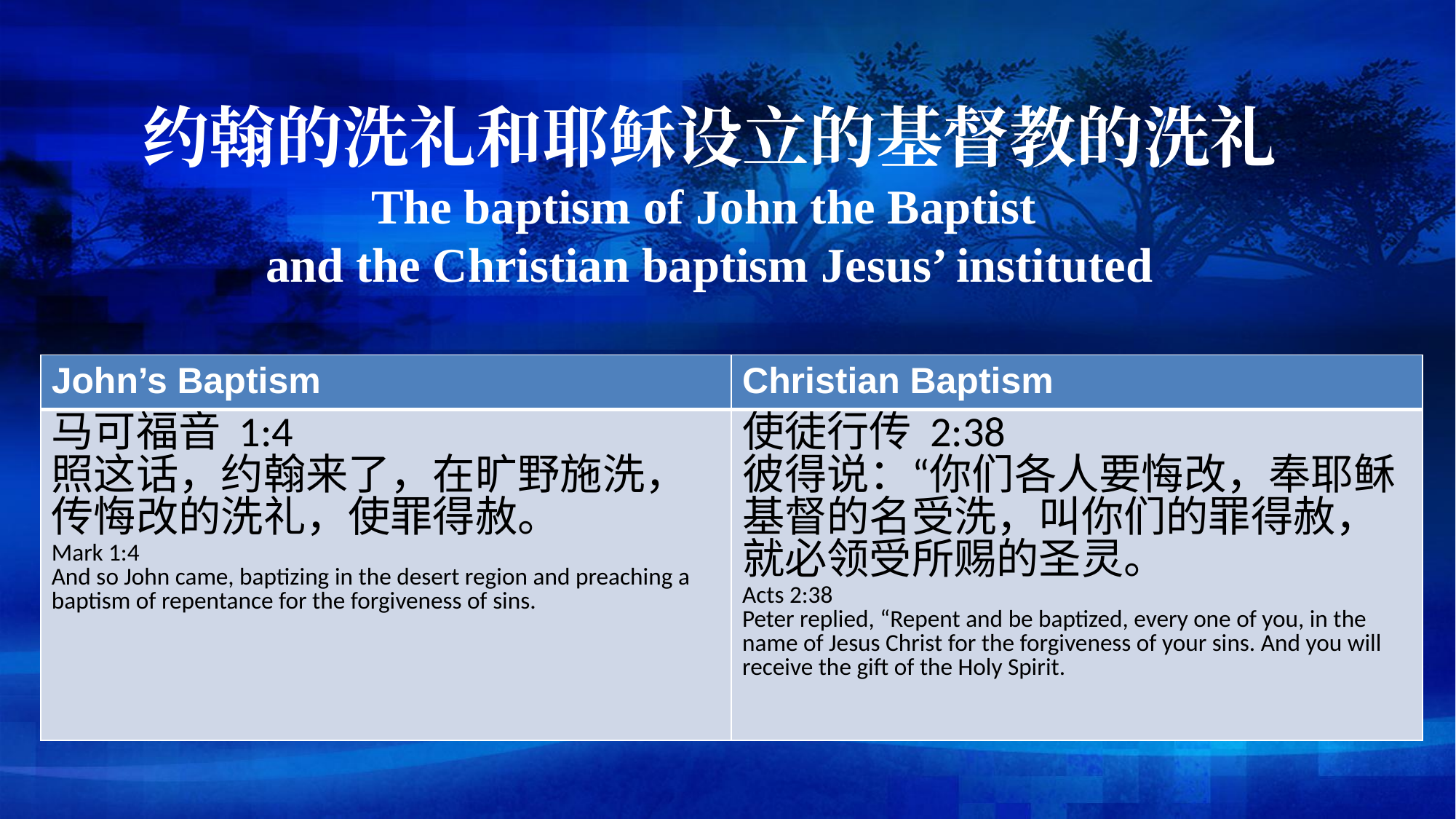

约翰的洗礼和耶稣设立的基督教的洗礼
The baptism of John the Baptist
and the Christian baptism Jesus’ instituted
| John’s Baptism | Christian Baptism |
| --- | --- |
| 马可福音 1:4 照这话，约翰来了，在旷野施洗，传悔改的洗礼，使罪得赦。 Mark 1:4 And so John came, baptizing in the desert region and preaching a baptism of repentance for the forgiveness of sins. | 使徒行传 2:38 彼得说：“你们各人要悔改，奉耶稣基督的名受洗，叫你们的罪得赦，就必领受所赐的圣灵。 Acts 2:38 Peter replied, “Repent and be baptized, every one of you, in the name of Jesus Christ for the forgiveness of your sins. And you will receive the gift of the Holy Spirit. |